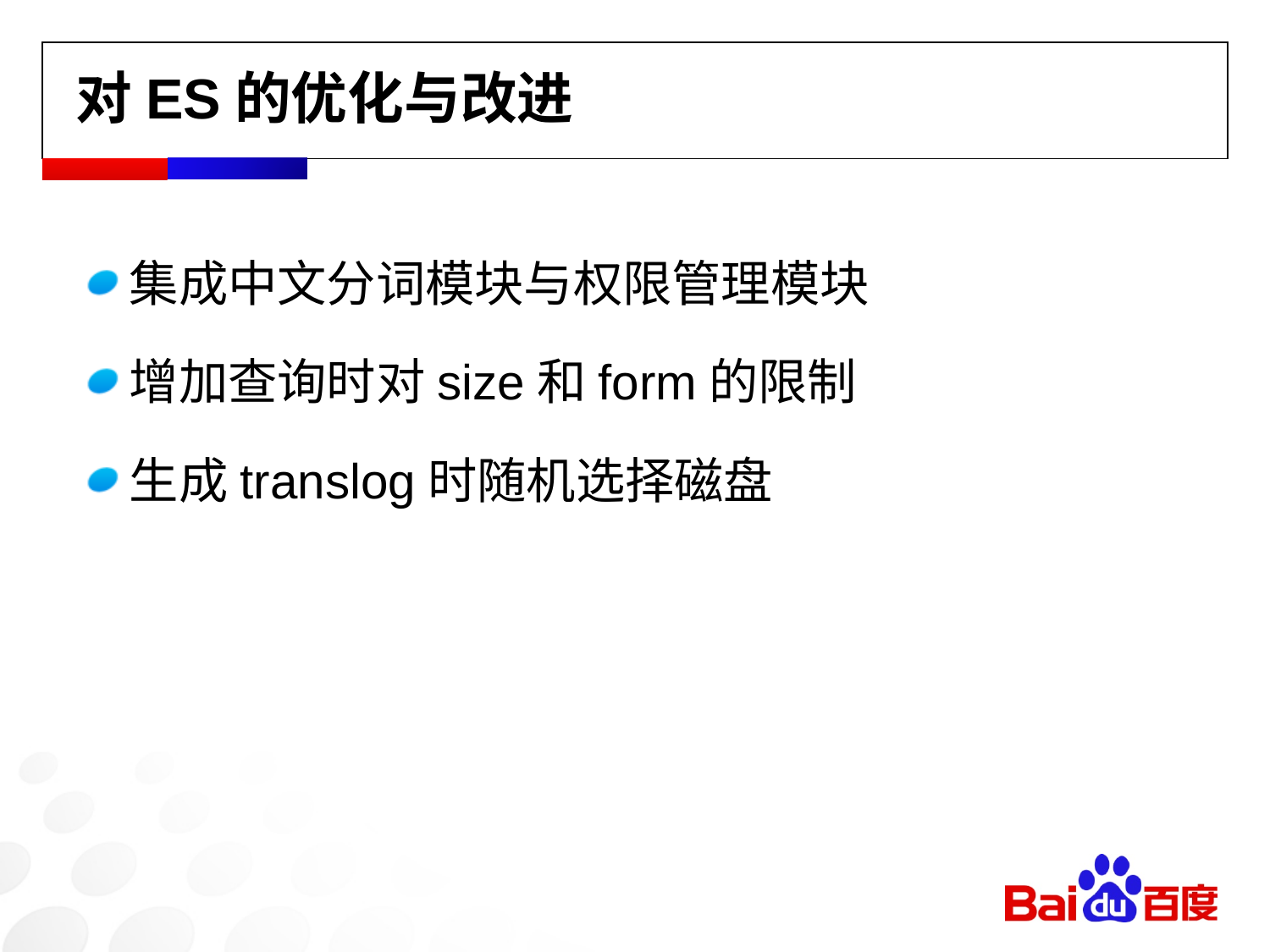

对ES的优化与改进
集成中文分词模块与权限管理模块
增加查询时对size和form的限制
生成translog时随机选择磁盘